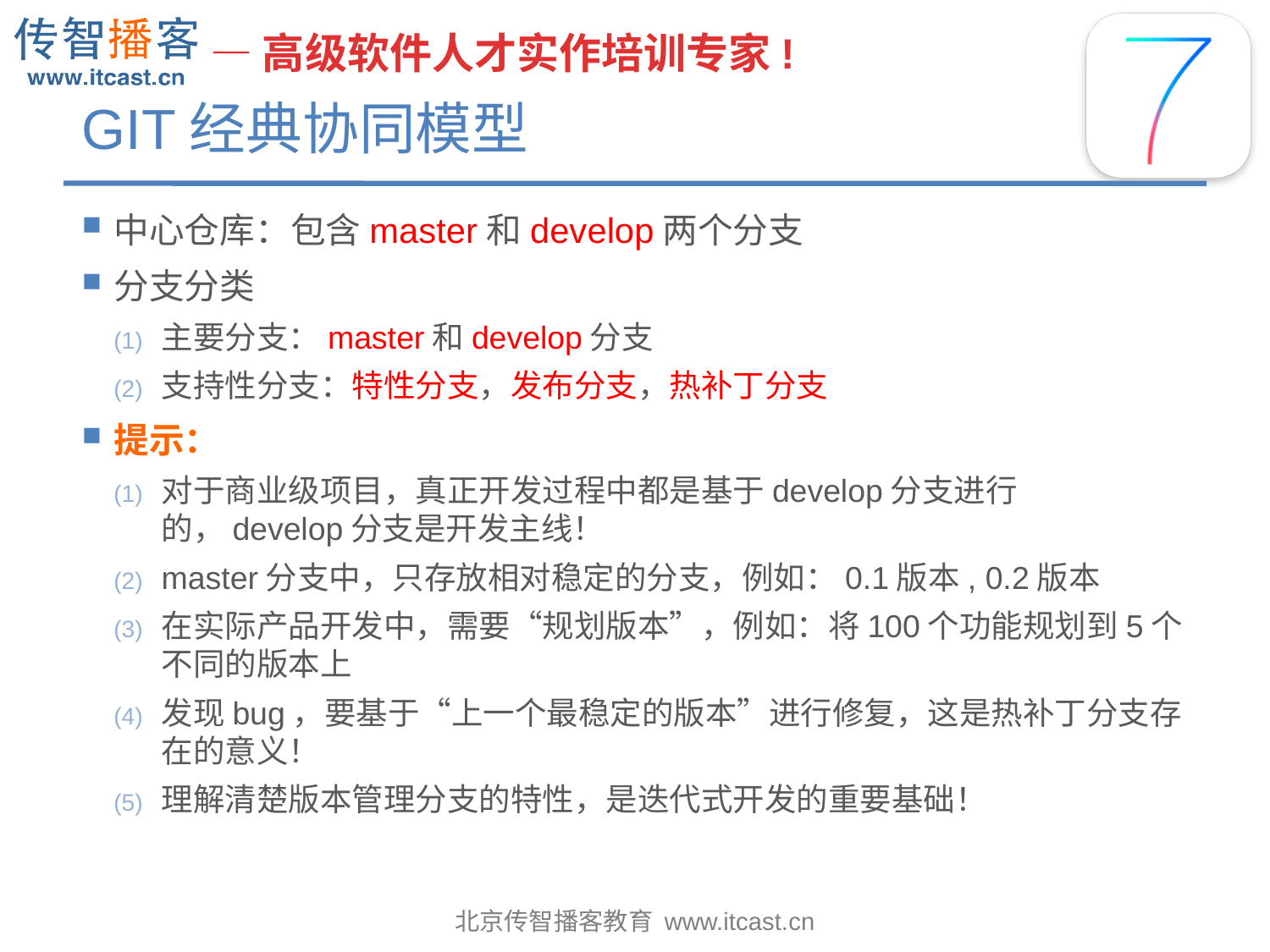

# GIT经典协同模型
中心仓库：包含master和develop两个分支
分支分类
主要分支：master和develop分支
支持性分支：特性分支，发布分支，热补丁分支
提示：
对于商业级项目，真正开发过程中都是基于develop分支进行的，develop分支是开发主线！
master分支中，只存放相对稳定的分支，例如：0.1版本, 0.2版本
在实际产品开发中，需要“规划版本”，例如：将100个功能规划到5个不同的版本上
发现bug，要基于“上一个最稳定的版本”进行修复，这是热补丁分支存在的意义！
理解清楚版本管理分支的特性，是迭代式开发的重要基础！